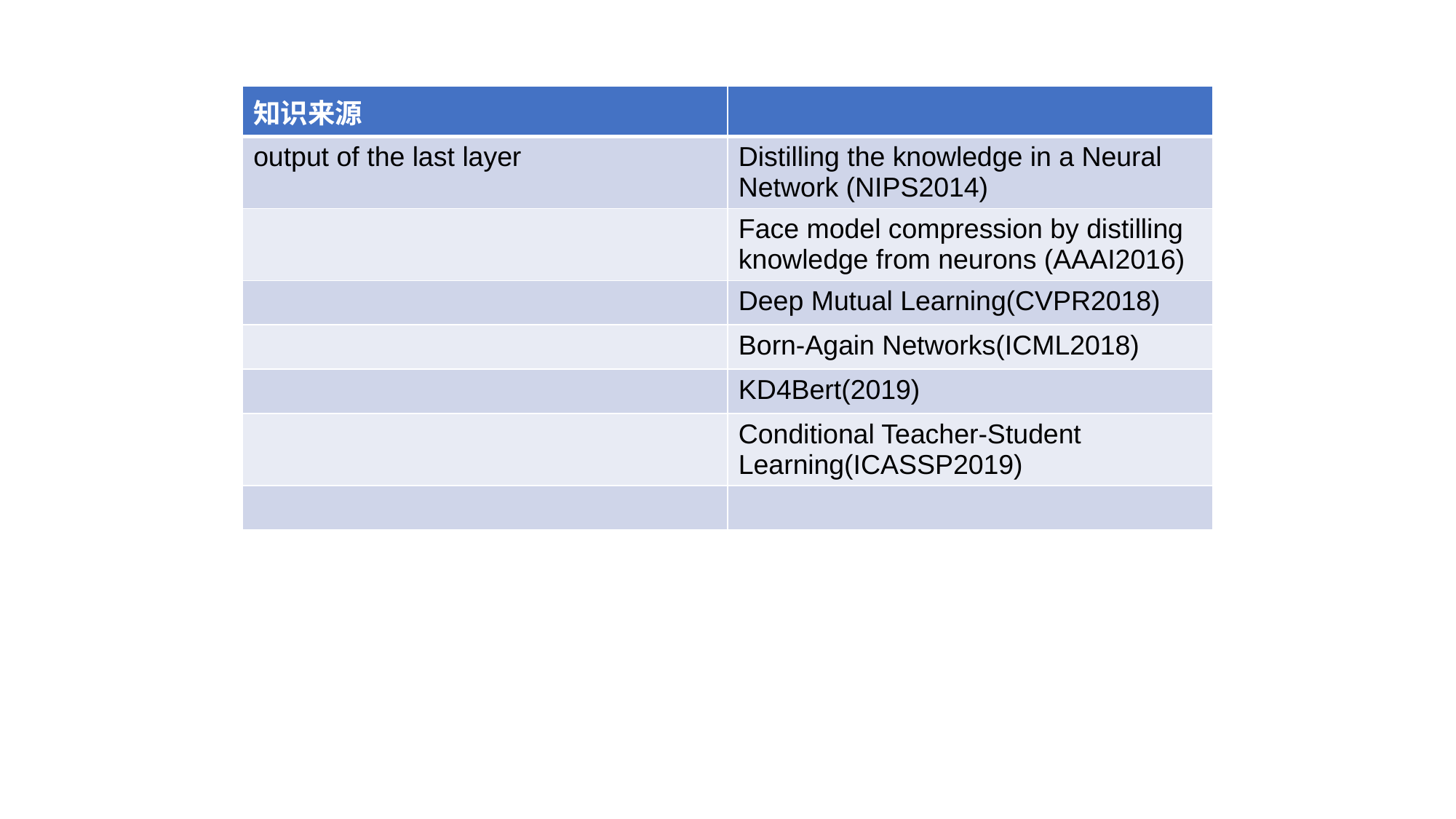

| 知识来源 |  |
| --- | --- |
| output of the last layer | Distilling the knowledge in a Neural Network (NIPS2014) |
|  | Face model compression by distilling knowledge from neurons (AAAI2016) |
|  | Deep Mutual Learning(CVPR2018) |
|  | Born-Again Networks(ICML2018) |
|  | KD4Bert(2019) |
|  | Conditional Teacher-Student Learning(ICASSP2019) |
|  |  |